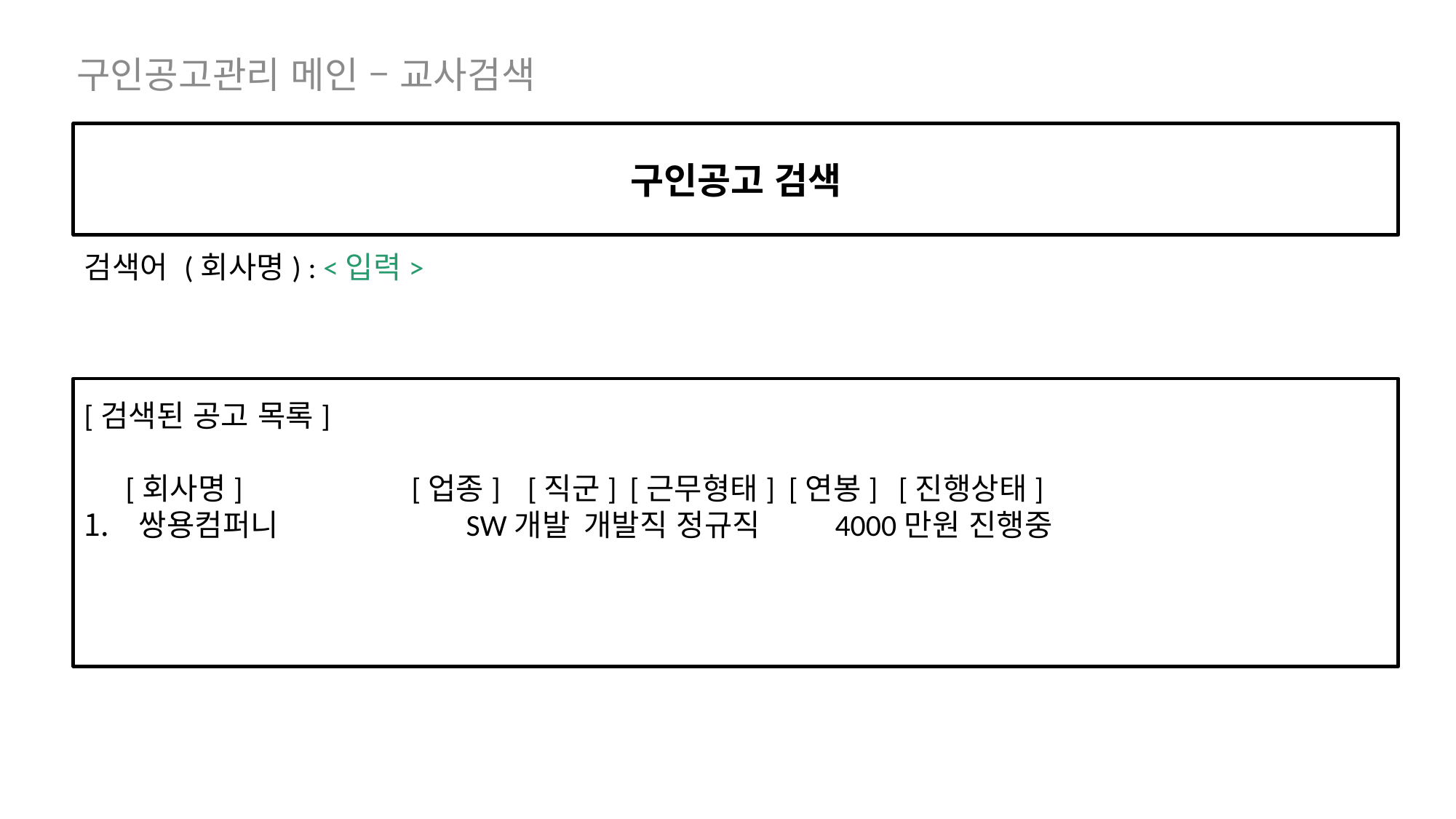

구인공고관리 메인 – 교사검색
구인공고 검색
검색어 (회사명) : <입력>
[검색된 공고 목록]

      [회사명]		[업종]	 [직군]	[근무형태]  [연봉]   [진행상태]
쌍용컴퍼니		SW개발	 개발직 정규직	    4000만원 진행중